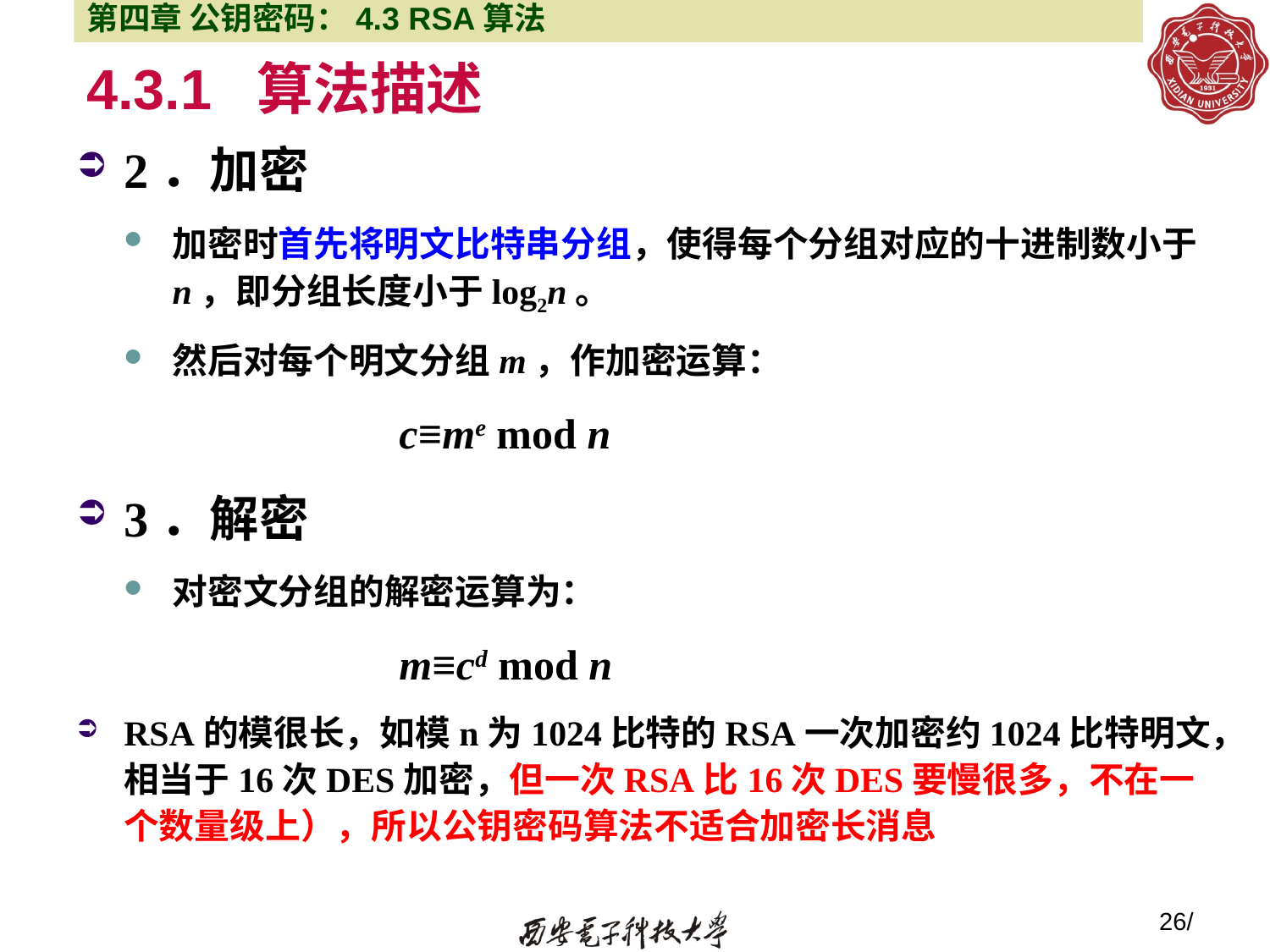

第四章 公钥密码：4.3 RSA算法
# 4.3.1  算法描述
2．加密
加密时首先将明文比特串分组，使得每个分组对应的十进制数小于n，即分组长度小于log2n。
然后对每个明文分组m，作加密运算：
                          c≡me mod n
3．解密
对密文分组的解密运算为：
                          m≡cd mod n
RSA的模很长，如模n为1024比特的RSA一次加密约1024比特明文，相当于16次DES加密，但一次RSA比16次DES要慢很多，不在一个数量级上），所以公钥密码算法不适合加密长消息
26/